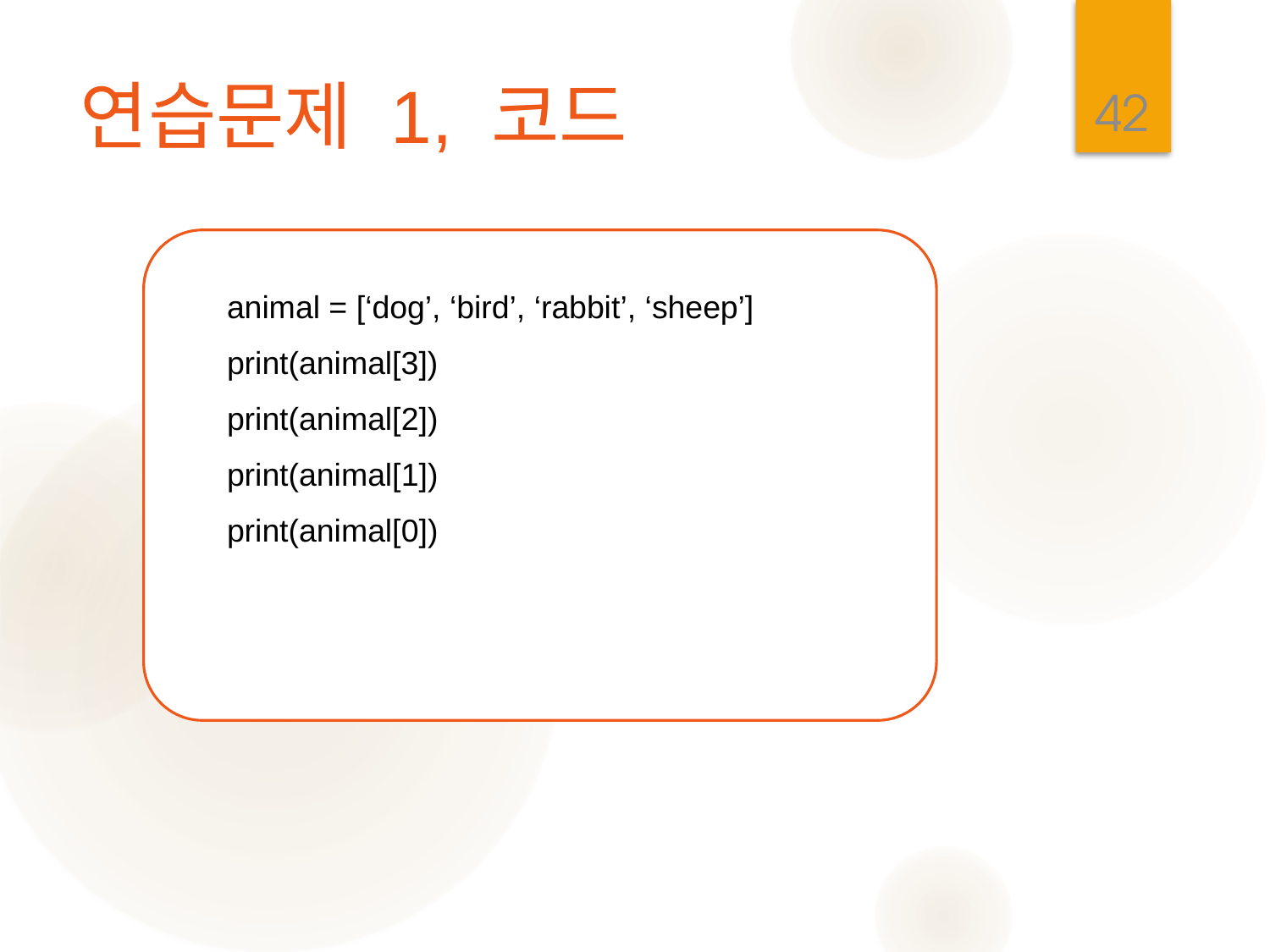

42
# 연습문제 1, 코드

animal = [‘dog’, ‘bird’, ‘rabbit’, ‘sheep’]
print(animal[3])
print(animal[2])
print(animal[1])
print(animal[0])